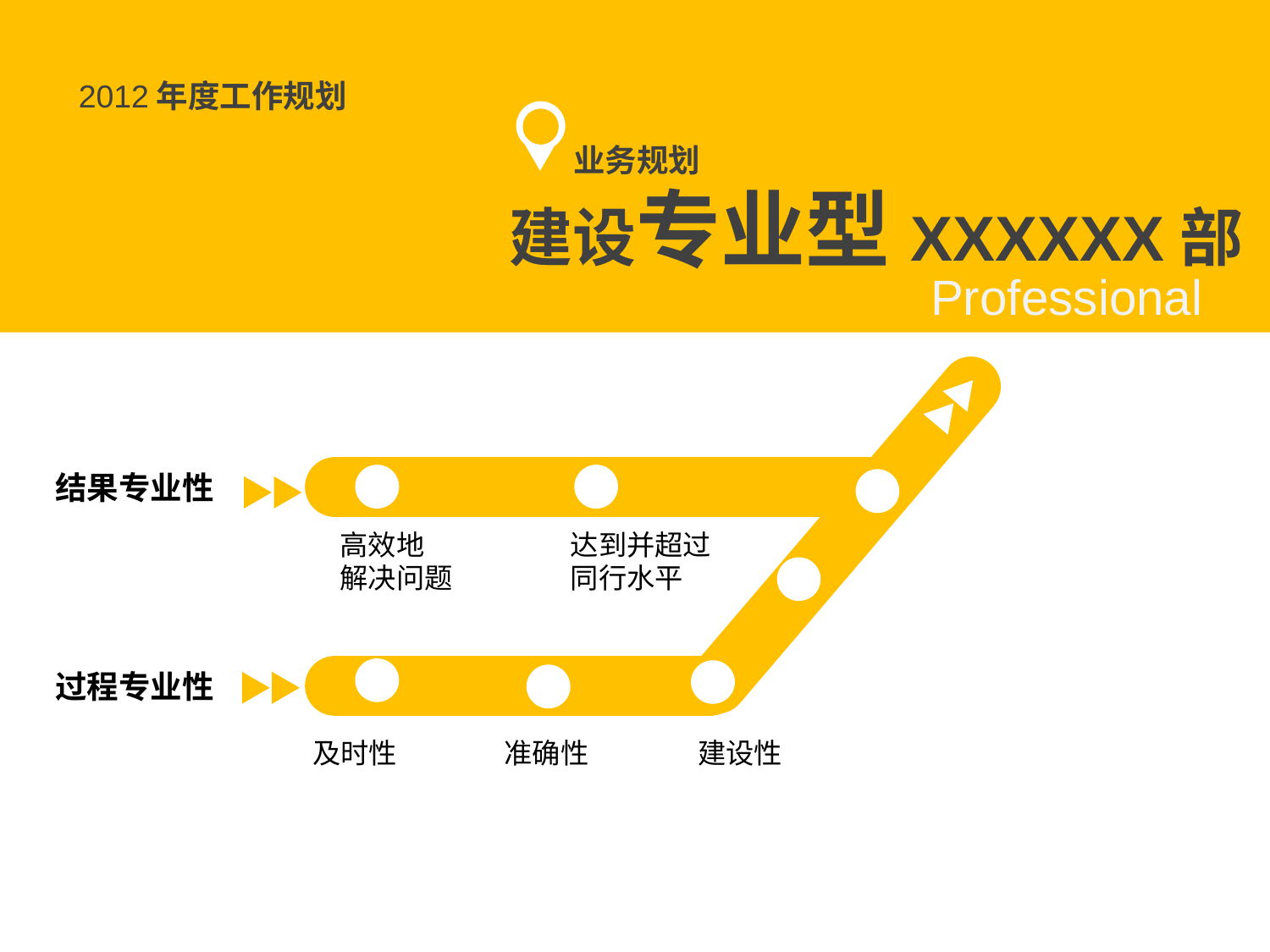

#
2012年度工作规划

业务规划
建设专业型XXXXXX部

Professional

结果专业性

高效地
解决问题
达到并超过
同行水平

过程专业性

及时性
准确性
建设性